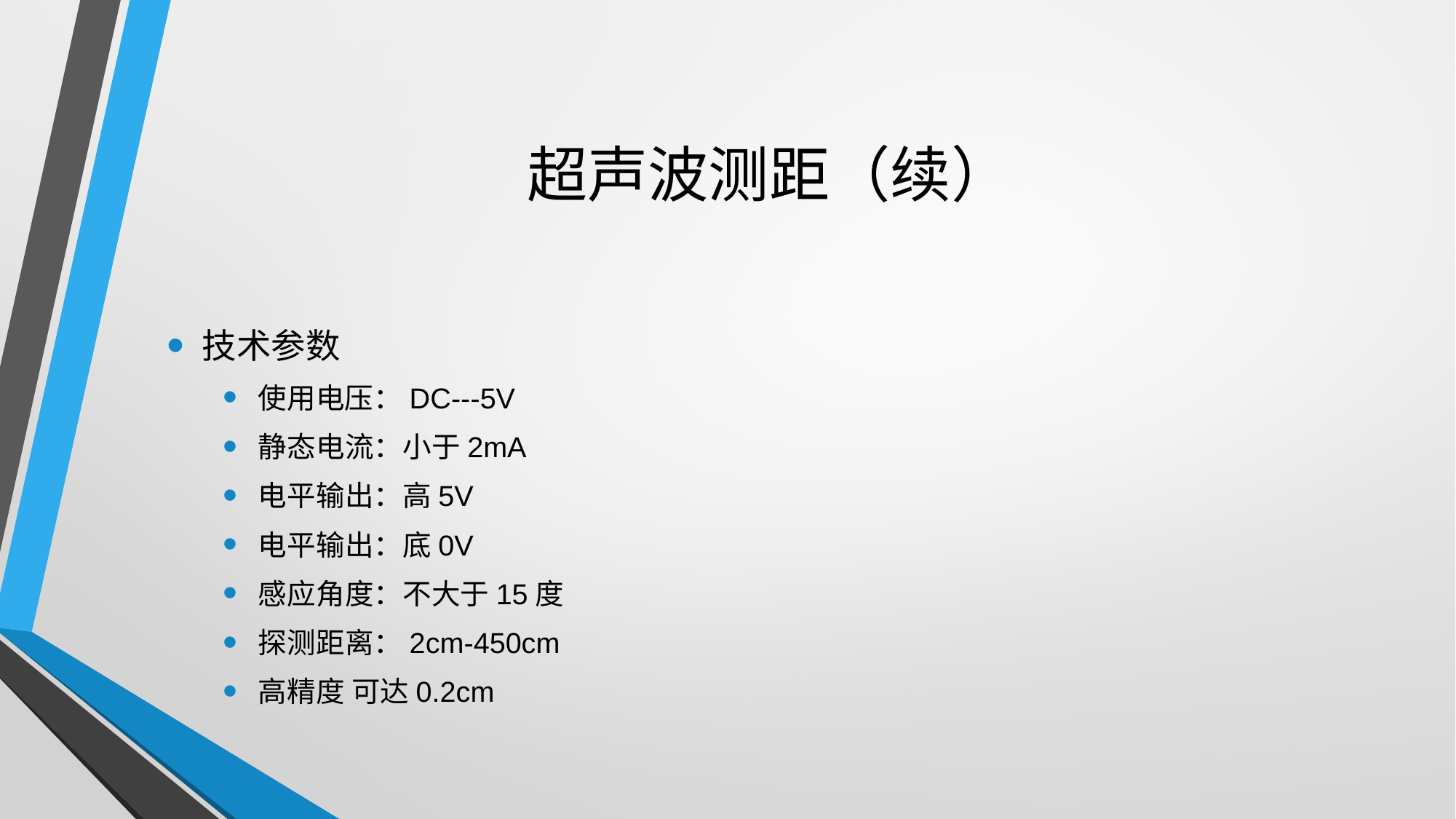

# 超声波测距（续）
技术参数
使用电压：DC---5V
静态电流：小于2mA
电平输出：高5V
电平输出：底0V
感应角度：不大于15度
探测距离：2cm-450cm
高精度 可达0.2cm